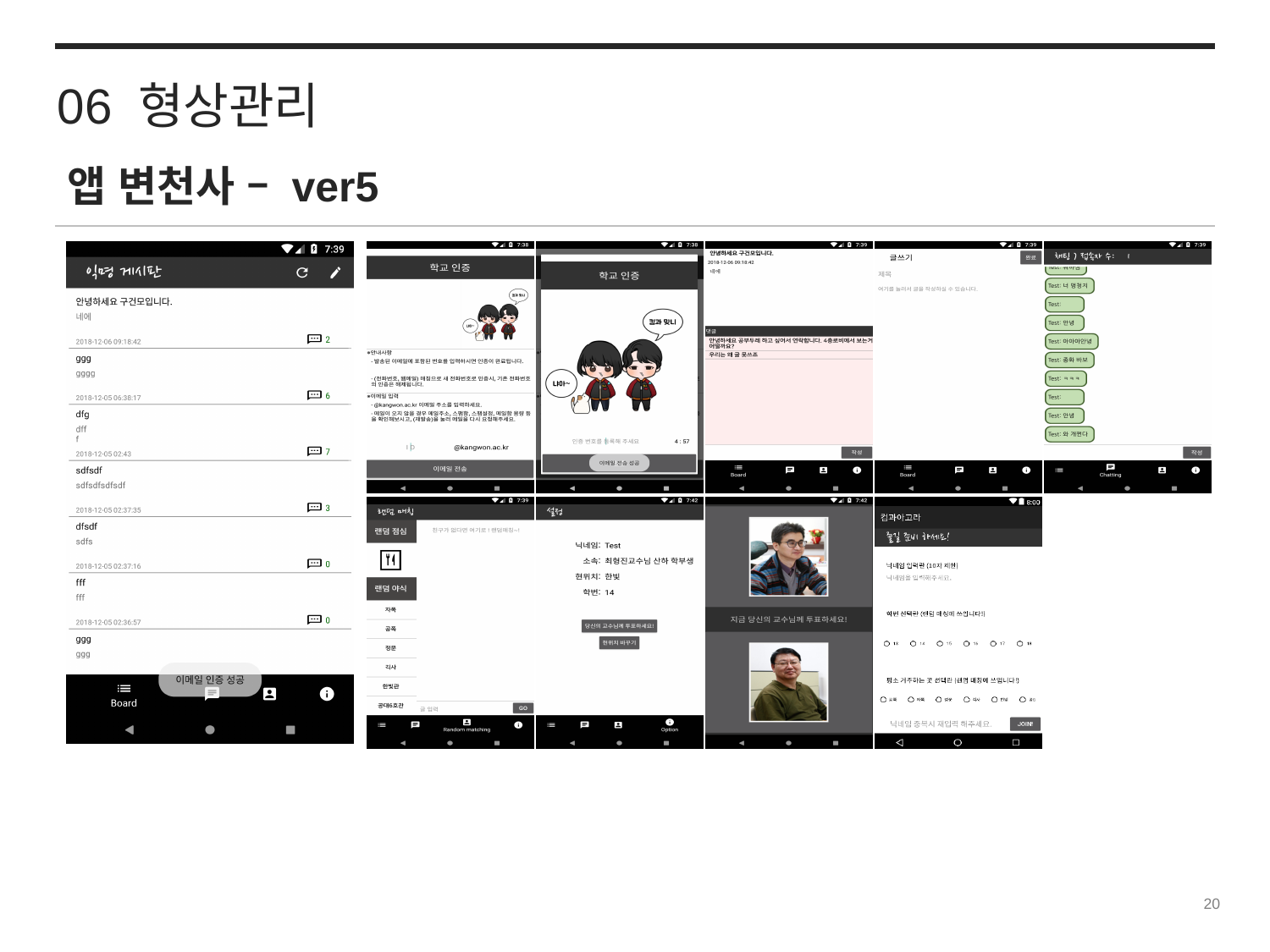

06 형상관리

앱 변천사 – ver5
|  |
| --- |
|  |  |  |  |  |
| --- | --- | --- | --- | --- |
|  |  |  |  |  |
| --- | --- | --- | --- | --- |